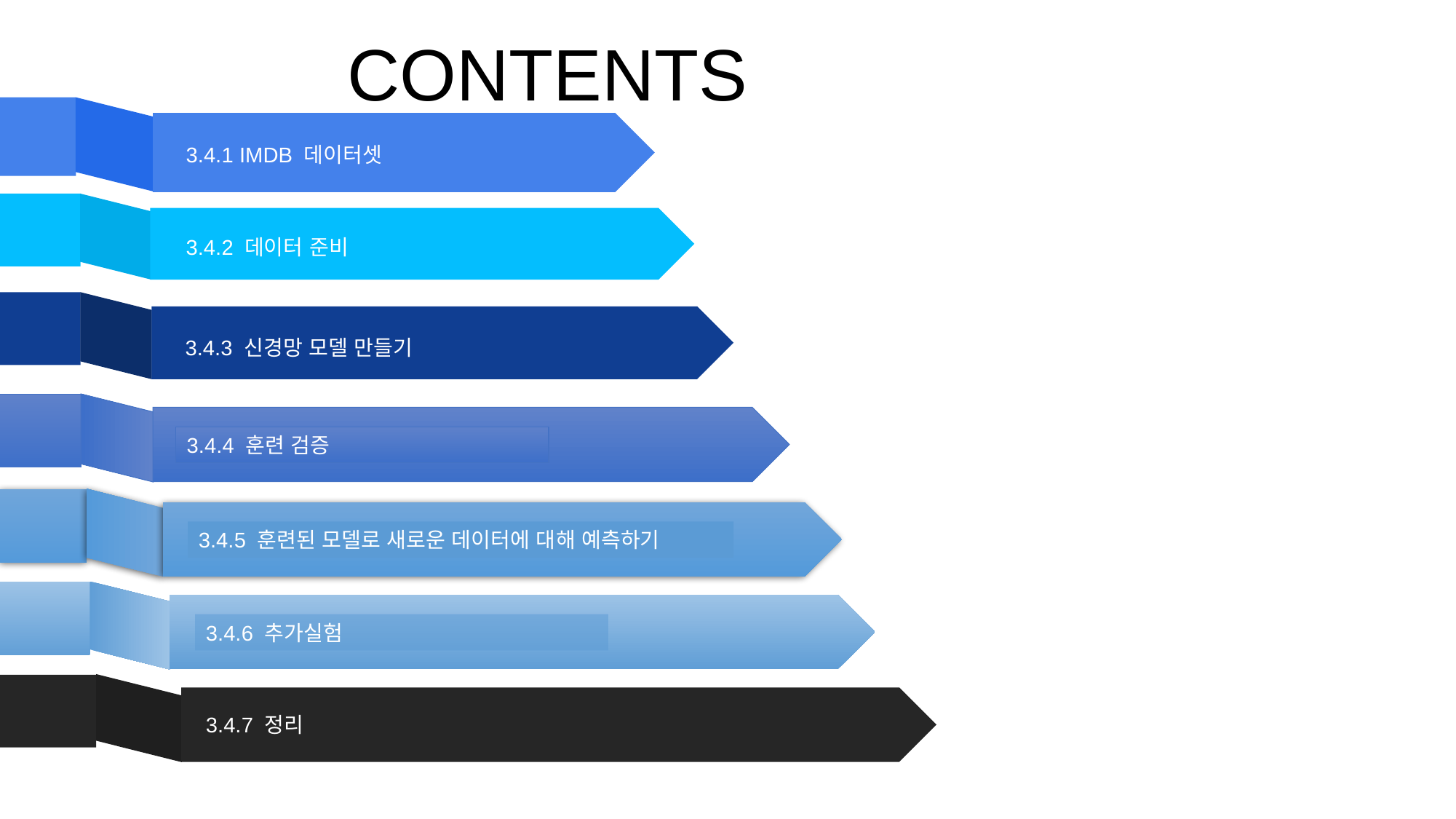

CONTENTS

3.4.1 IMDB 데이터셋

3.4.2 데이터 준비

3.4.3 신경망 모델 만들기

3.4.4 훈련 검증

3.4.5 훈련된 모델로 새로운 데이터에 대해 예측하기

3.4.6 추가실험

3.4.7 정리